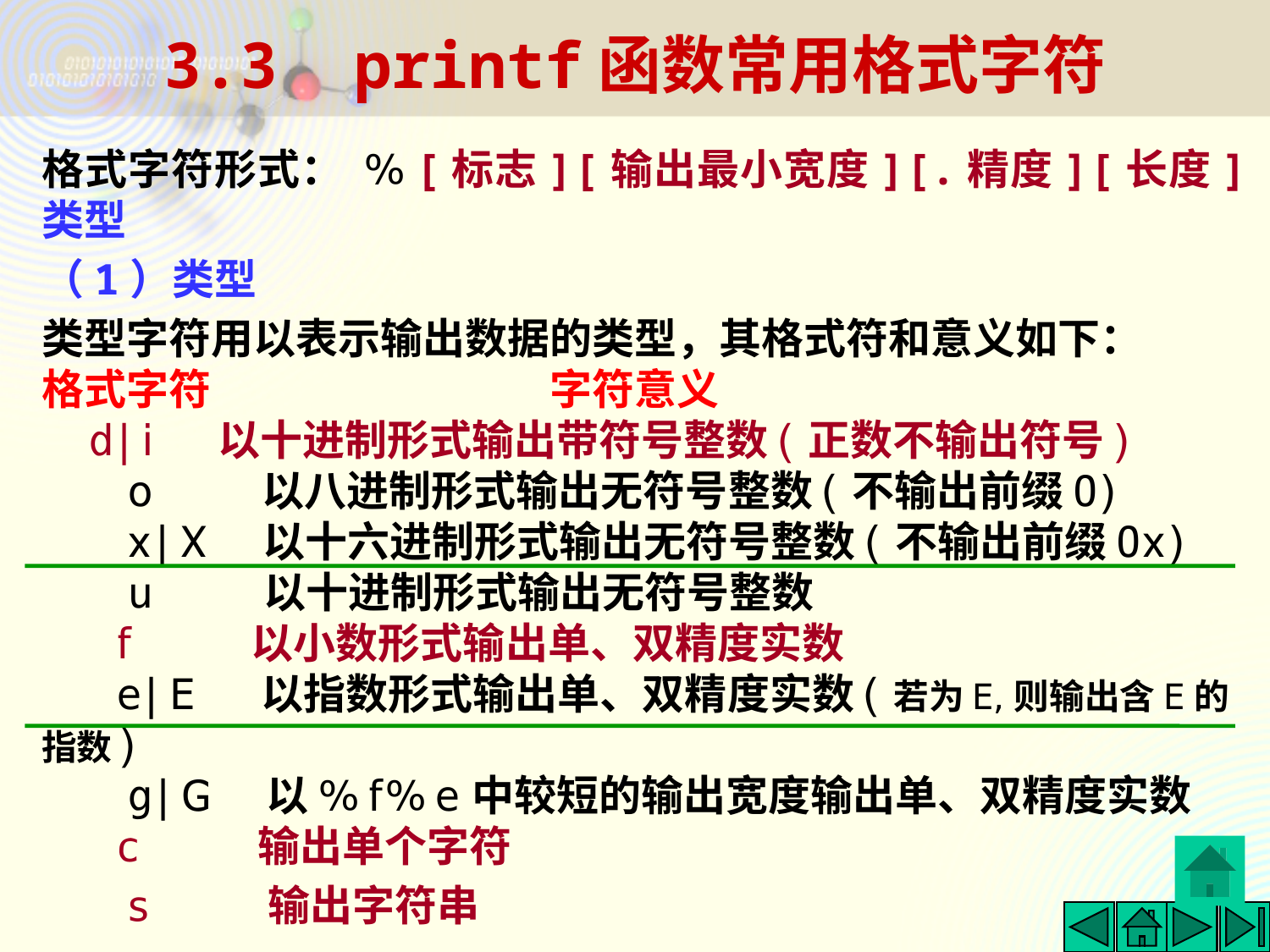

3.3  printf函数常用格式字符
格式字符形式： %[标志][输出最小宽度][.精度][长度]类型
（1）类型
类型字符用以表示输出数据的类型，其格式符和意义如下：
格式字符			字符意义
    d|i　 以十进制形式输出带符号整数(正数不输出符号)
       o 　　以八进制形式输出无符号整数(不输出前缀0)
       x|X　以十六进制形式输出无符号整数(不输出前缀0x)
       u 　　以十进制形式输出无符号整数
       f 　　 以小数形式输出单、双精度实数
       e|E 　以指数形式输出单、双精度实数(若为E,则输出含E的指数)
       g|G　以%f%e中较短的输出宽度输出单、双精度实数
       c 　　 输出单个字符
       s 　　 输出字符串